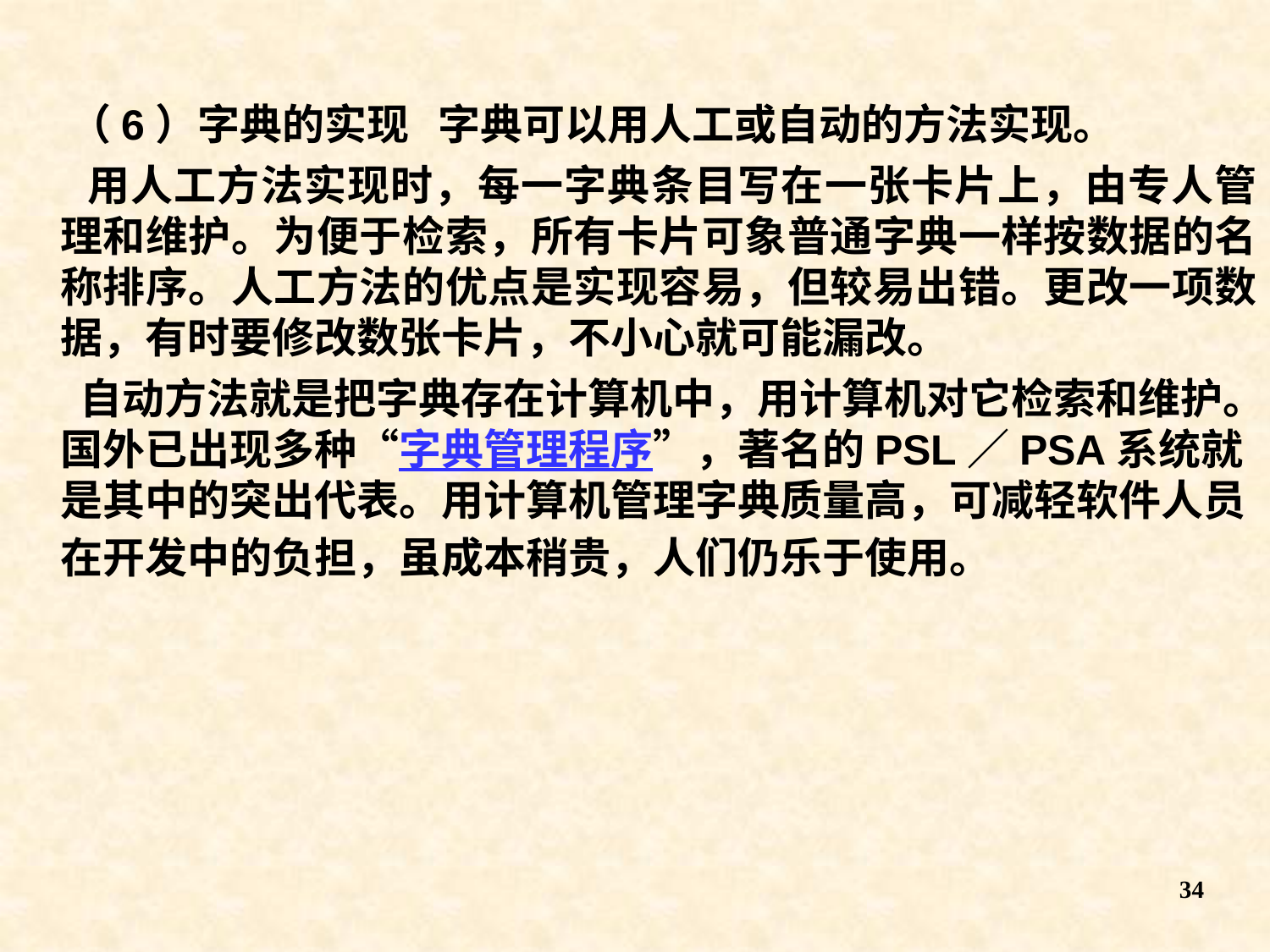

（6）字典的实现   字典可以用人工或自动的方法实现。
      用人工方法实现时，每一字典条目写在一张卡片上，由专人管理和维护。为便于检索，所有卡片可象普通字典一样按数据的名称排序。人工方法的优点是实现容易，但较易出错。更改一项数据，有时要修改数张卡片，不小心就可能漏改。
      自动方法就是把字典存在计算机中，用计算机对它检索和维护。国外已出现多种“字典管理程序”，著名的PSL／PSA系统就是其中的突出代表。用计算机管理字典质量高，可减轻软件人员在开发中的负担，虽成本稍贵，人们仍乐于使用。
34